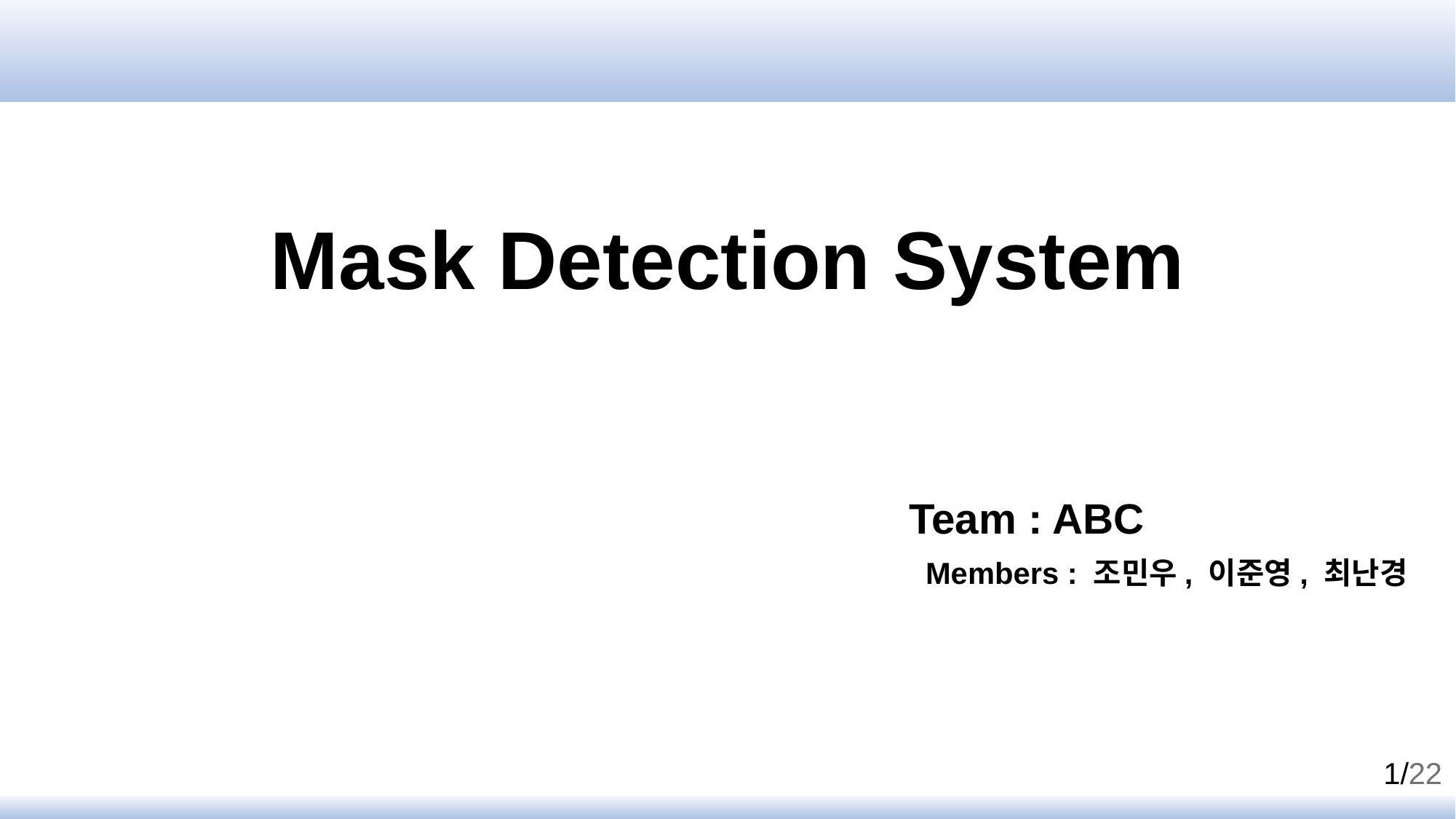

Mask Detection System
 Team : ABC
   Members : 조민우, 이준영, 최난경
1/22